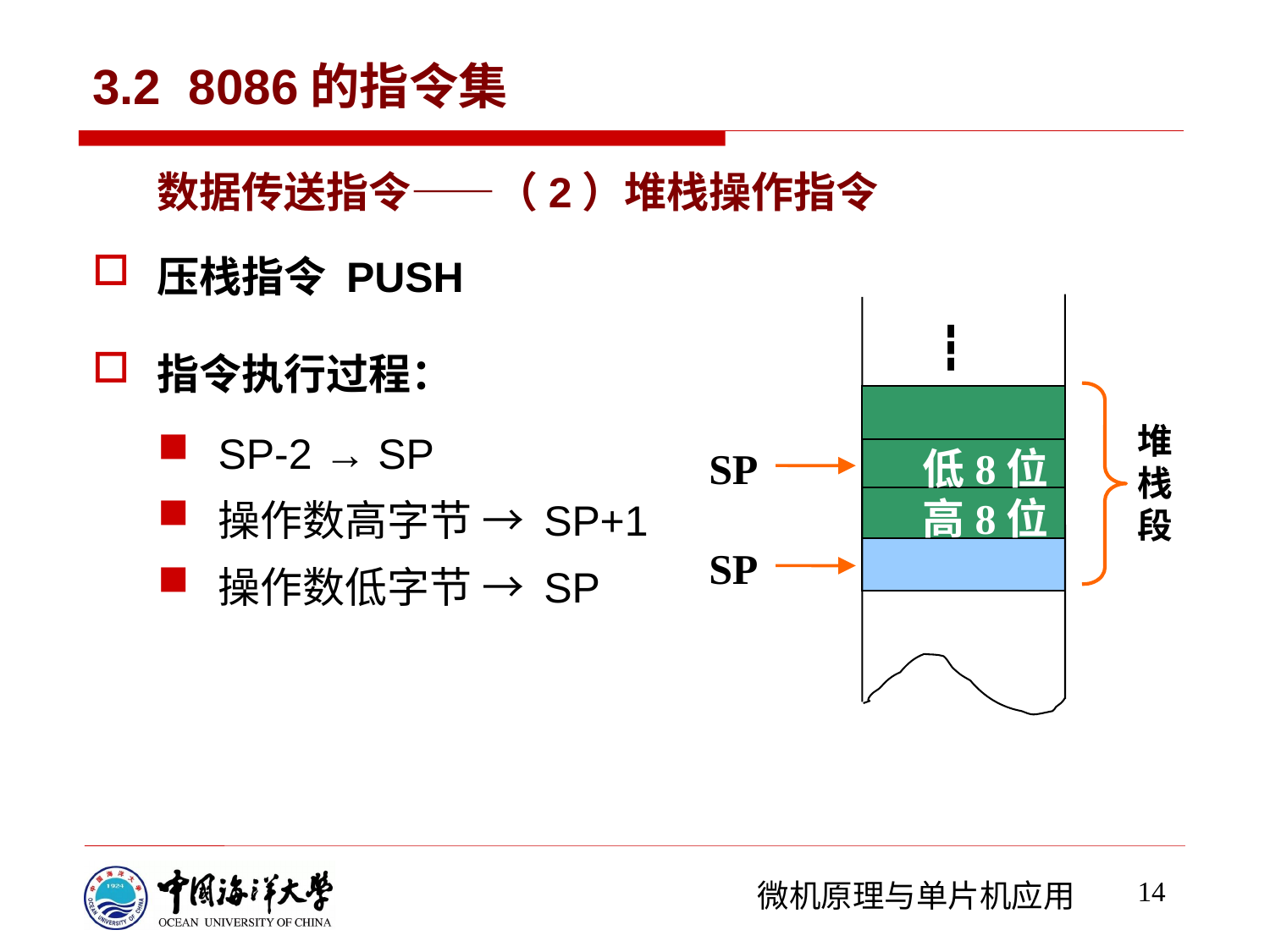

# 3.2  8086的指令集
数据传送指令——（2）堆栈操作指令
压栈指令 PUSH
指令执行过程：
SP-2 → SP
操作数高字节 → SP+1
操作数低字节 → SP

┇

堆栈段
SP
低8位

高8位

SP

14